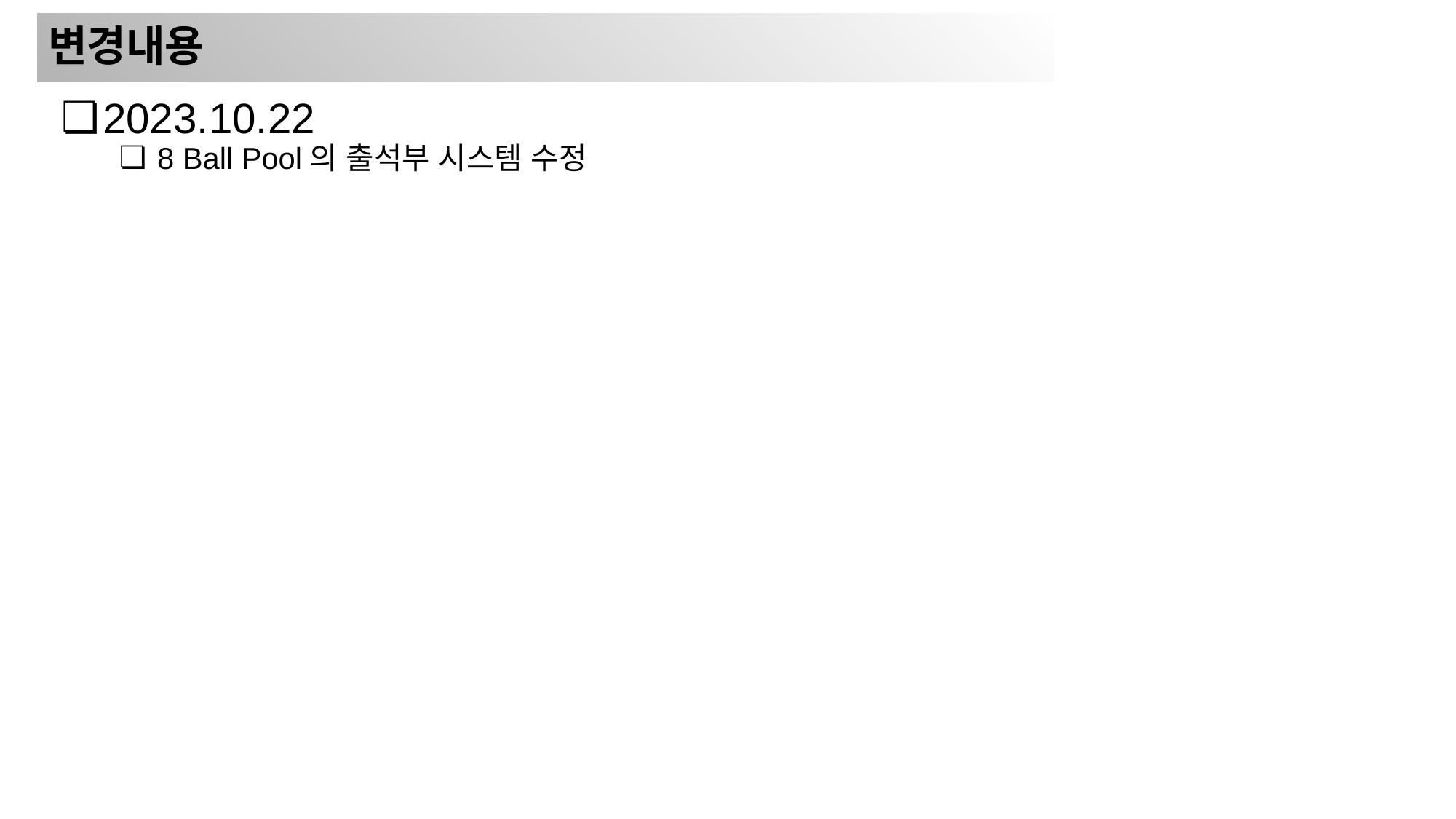

변경내용
2023.10.22
8 Ball Pool의 출석부 시스템 수정